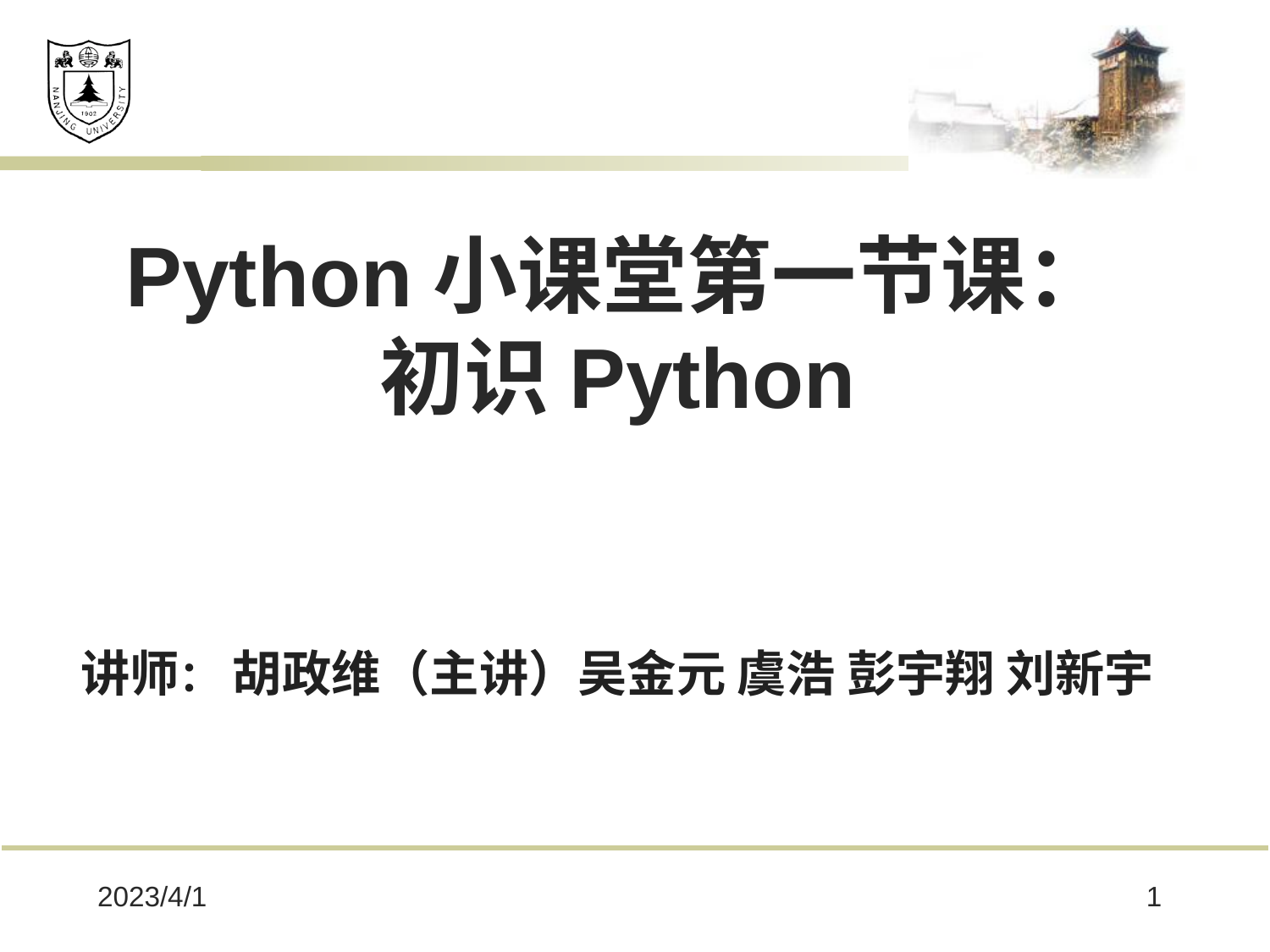

Python小课堂第一节课：
初识Python
讲师： 胡政维（主讲）吴金元 虞浩 彭宇翔 刘新宇

2023/4/1
1